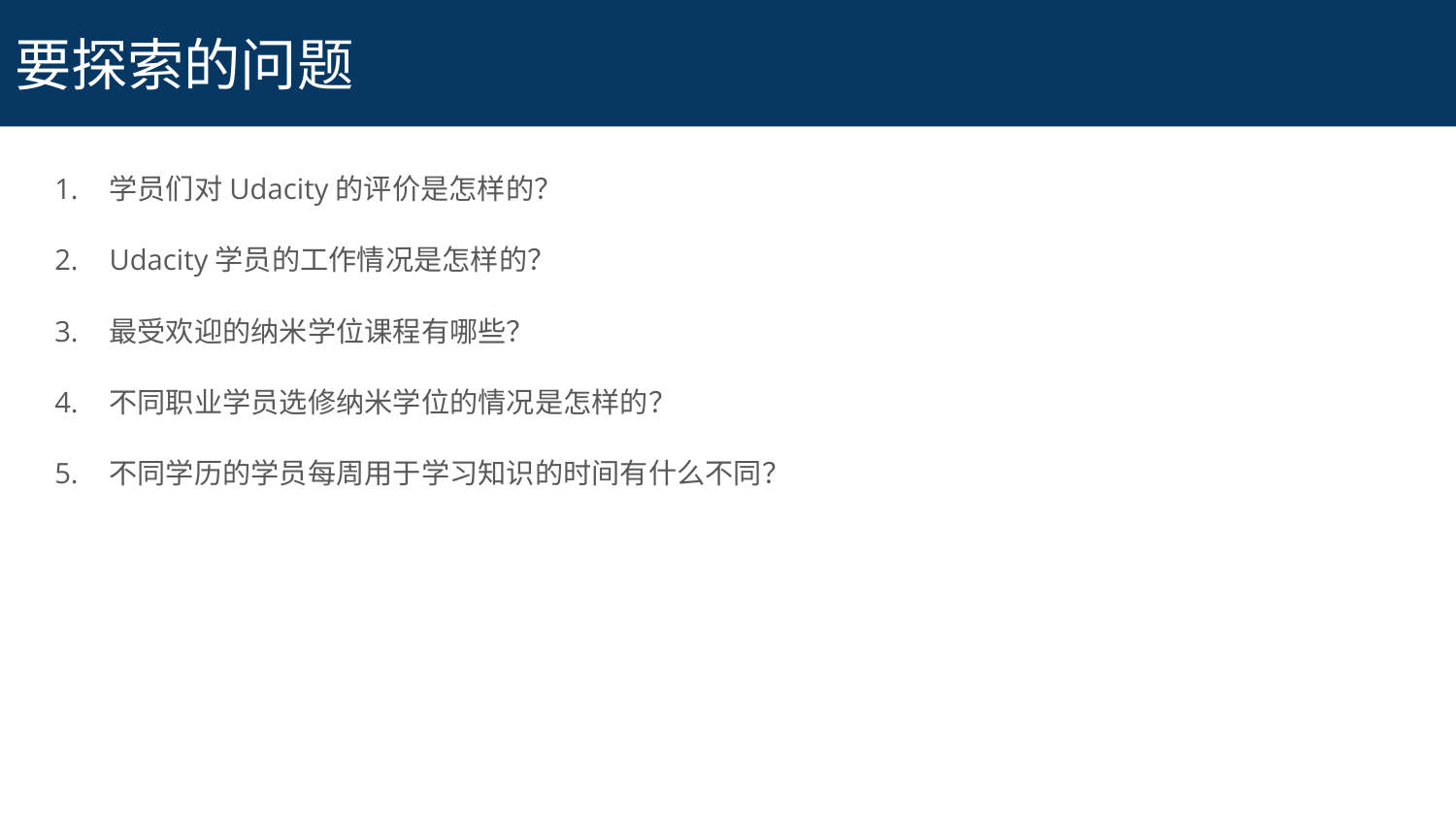

# 要探索的问题
学员们对Udacity的评价是怎样的？
Udacity学员的工作情况是怎样的？
最受欢迎的纳米学位课程有哪些？
不同职业学员选修纳米学位的情况是怎样的？
不同学历的学员每周用于学习知识的时间有什么不同？